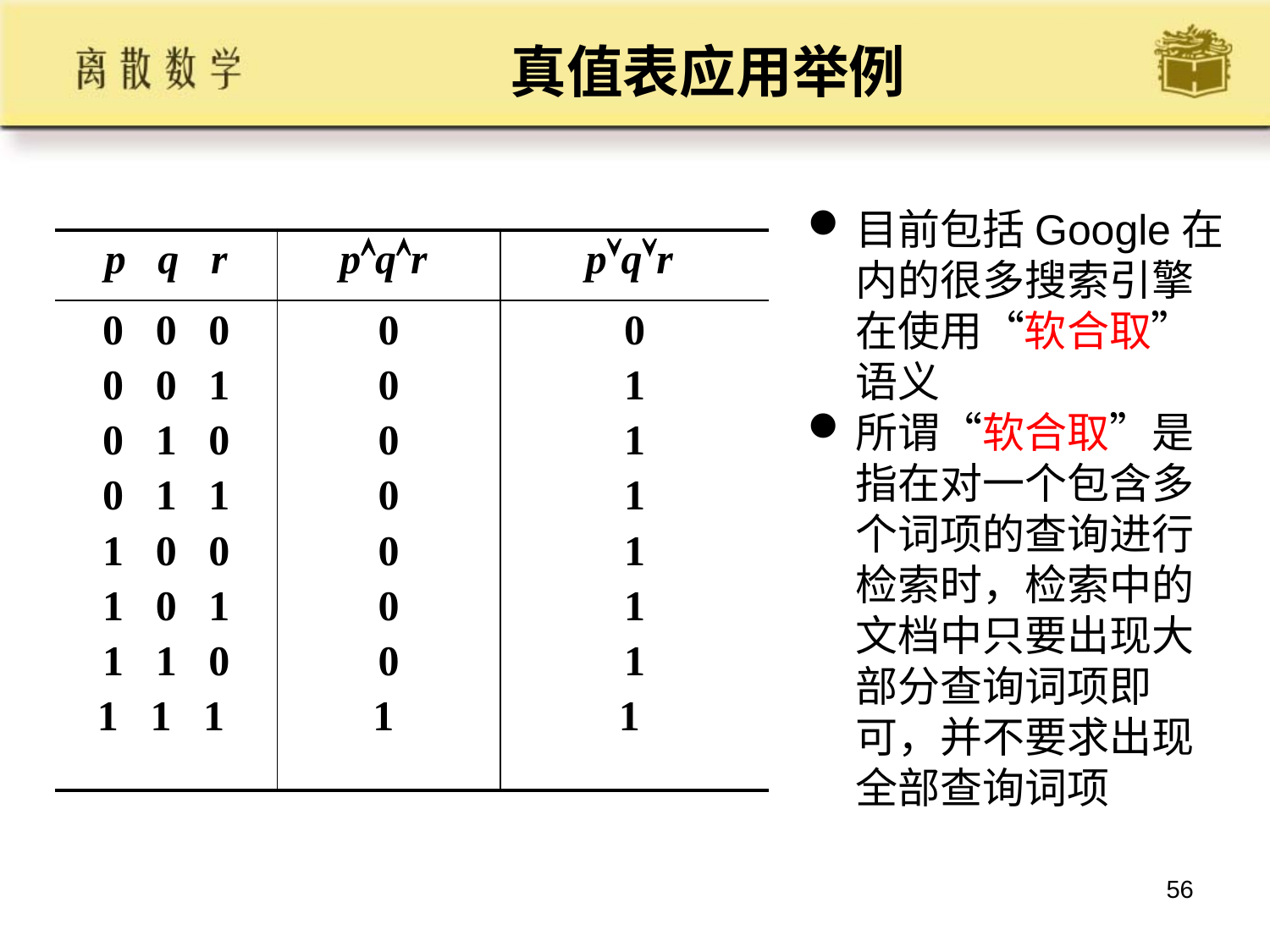

真值表应用举例
目前包括Google在内的很多搜索引擎在使用“软合取”语义
所谓“软合取”是指在对一个包含多个词项的查询进行检索时，检索中的文档中只要出现大部分查询词项即可，并不要求出现全部查询词项
| p q r | p∧q∧r | p∨q∨r |
| --- | --- | --- |
| 0 0 0 0 0 1 0 1 0 0 1 1 1 0 0 1 0 1 1 1 0 1 1 1 | 0 0 0 0 0 0 0 1 | 0 1 1 1 1 1 1 1 |
56